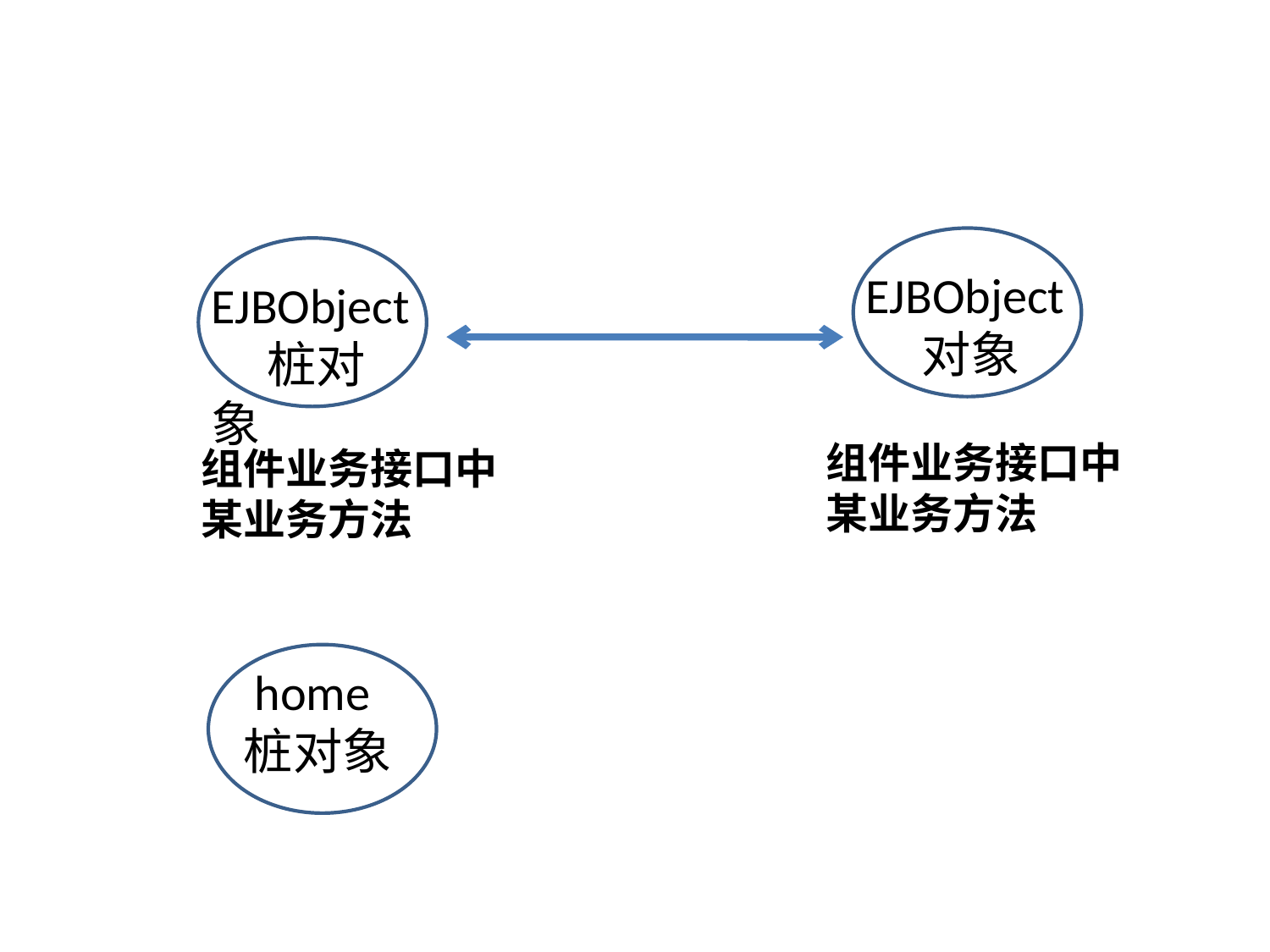

EJBObject
    对象

EJBObject
    桩对象
组件业务接口中某业务方法
组件业务接口中某业务方法

   home
 桩对象